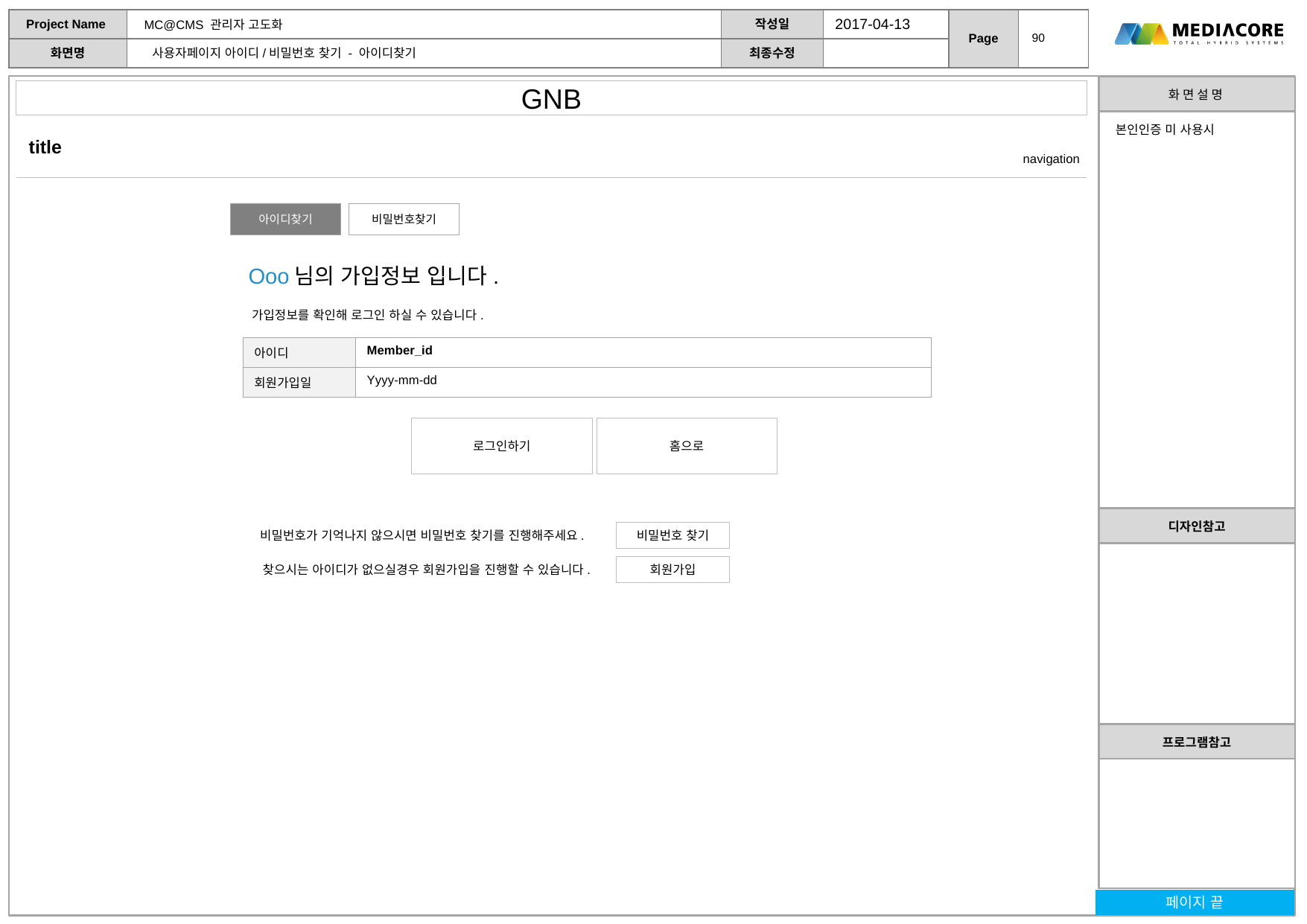

2017-04-13
90
사용자페이지 아이디/비밀번호 찾기 - 아이디찾기
| 화 면 설 명 |
| --- |
| 본인인증 미 사용시 |
| 디자인참고 |
|  |
| 프로그램참고 |
|  |
아이디찾기
비밀번호찾기
Ooo님의 가입정보 입니다.
가입정보를 확인해 로그인 하실 수 있습니다.
| 아이디 | Member\_id |
| --- | --- |
| 회원가입일 | Yyyy-mm-dd |
로그인하기
홈으로
비밀번호가 기억나지 않으시면 비밀번호 찾기를 진행해주세요.
비밀번호 찾기
찾으시는 아이디가 없으실경우 회원가입을 진행할 수 있습니다.
회원가입